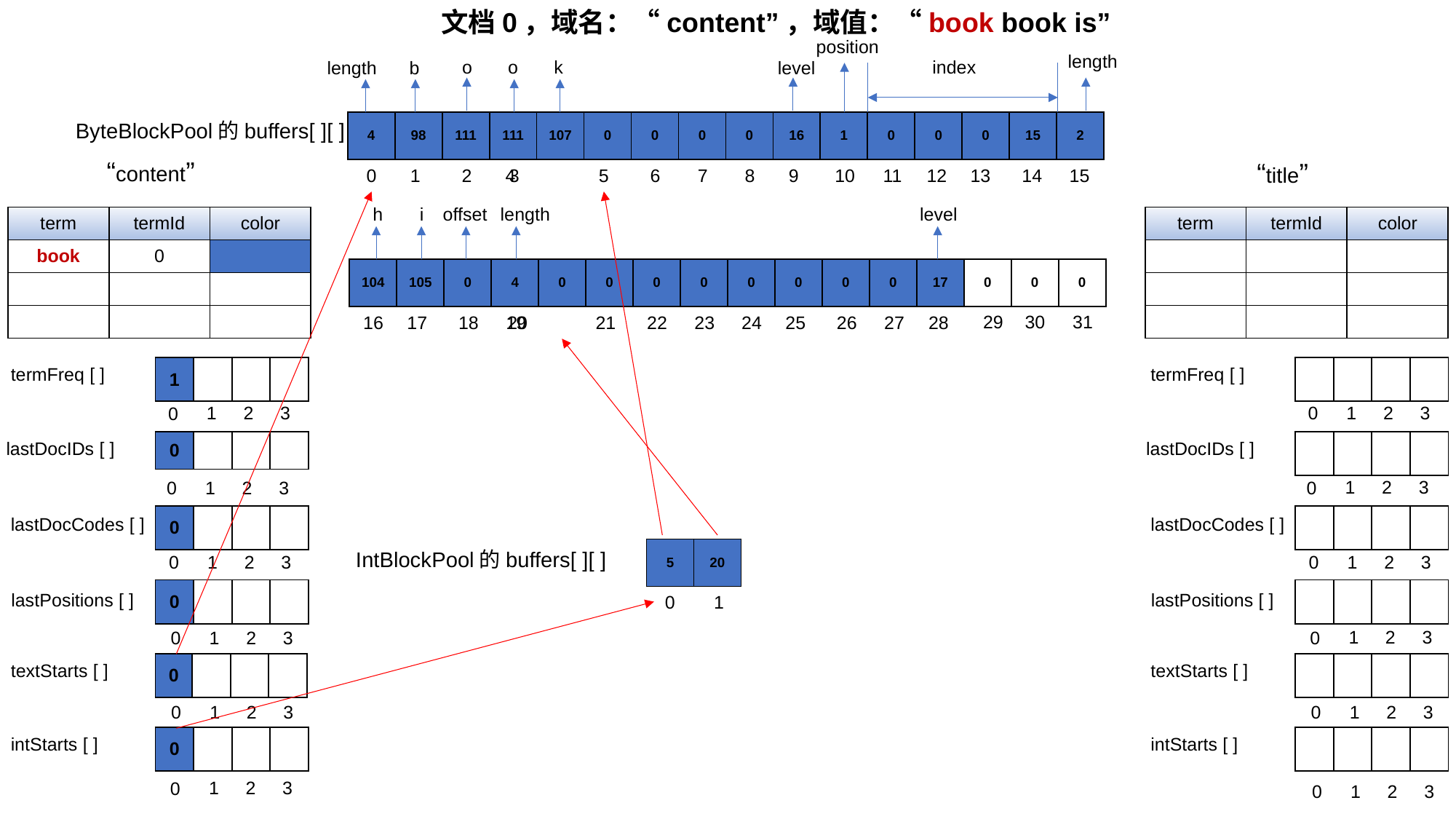

文档0，域名：“content”，域值：“book book is”
position
length
index
o
o
k
length
b
level
| 4 | 98 | 111 | 111 | 107 | 0 | 0 | 0 | 0 | 16 | 1 | 0 | 0 | 0 | 15 | 2 |
| --- | --- | --- | --- | --- | --- | --- | --- | --- | --- | --- | --- | --- | --- | --- | --- |
ByteBlockPool的buffers[ ][ ]
“content”
“title”
15
14
13
11
12
10
9
8
7
3
6
2
5
1
4
0
length
h
i
offset
level
| term | termId | color |
| --- | --- | --- |
|  |  |  |
|  |  |  |
|  |  |  |
| term | termId | color |
| --- | --- | --- |
| book | 0 |  |
|  |  |  |
|  |  |  |
| 104 | 105 | 0 | 4 | 0 | 0 | 0 | 0 | 0 | 0 | 0 | 0 | 17 | 0 | 0 | 0 |
| --- | --- | --- | --- | --- | --- | --- | --- | --- | --- | --- | --- | --- | --- | --- | --- |
29
30
31
27
28
26
25
24
23
19
22
18
21
17
20
16
termFreq [ ]

| 1 |  |  |  |
| --- | --- | --- | --- |
termFreq [ ]

|  |  |  |  |
| --- | --- | --- | --- |
3
3
2
2
1
1
0
0
lastDocIDs [ ]

| 0 |  |  |  |
| --- | --- | --- | --- |
lastDocIDs [ ]

|  |  |  |  |
| --- | --- | --- | --- |
3
3
2
2
1
1
0
0
| 0 |  |  |  |
| --- | --- | --- | --- |
|  |  |  |  |
| --- | --- | --- | --- |
lastDocCodes [ ]

lastDocCodes [ ]

| 5 | 20 |
| --- | --- |
IntBlockPool的buffers[ ][ ]
3
3
2
2
1
1
0
0
| 0 |  |  |  |
| --- | --- | --- | --- |
|  |  |  |  |
| --- | --- | --- | --- |
lastPositions [ ]

lastPositions [ ]

1
0
3
3
2
2
1
1
0
0
textStarts [ ]

| 0 |  |  |  |
| --- | --- | --- | --- |
textStarts [ ]

|  |  |  |  |
| --- | --- | --- | --- |
3
3
2
2
1
1
0
0
intStarts [ ]

| 0 |  |  |  |
| --- | --- | --- | --- |
intStarts [ ]

|  |  |  |  |
| --- | --- | --- | --- |
3
2
1
0
3
2
1
0